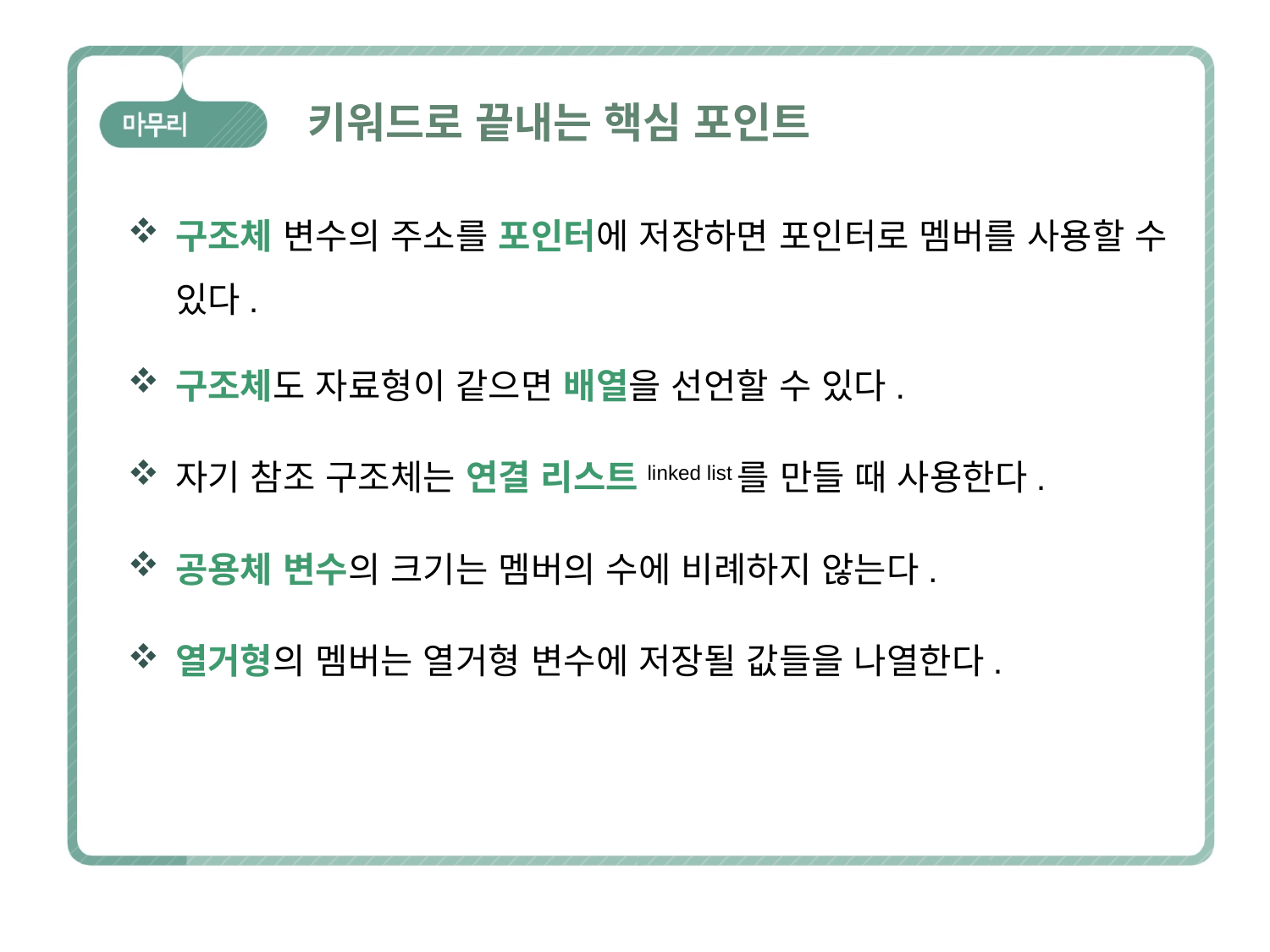

# 키워드로 끝내는 핵심 포인트
구조체 변수의 주소를 포인터에 저장하면 포인터로 멤버를 사용할 수 있다.

구조체도 자료형이 같으면 배열을 선언할 수 있다.
자기 참조 구조체는 연결 리스트linked list를 만들 때 사용한다.
공용체 변수의 크기는 멤버의 수에 비례하지 않는다.
열거형의 멤버는 열거형 변수에 저장될 값들을 나열한다.